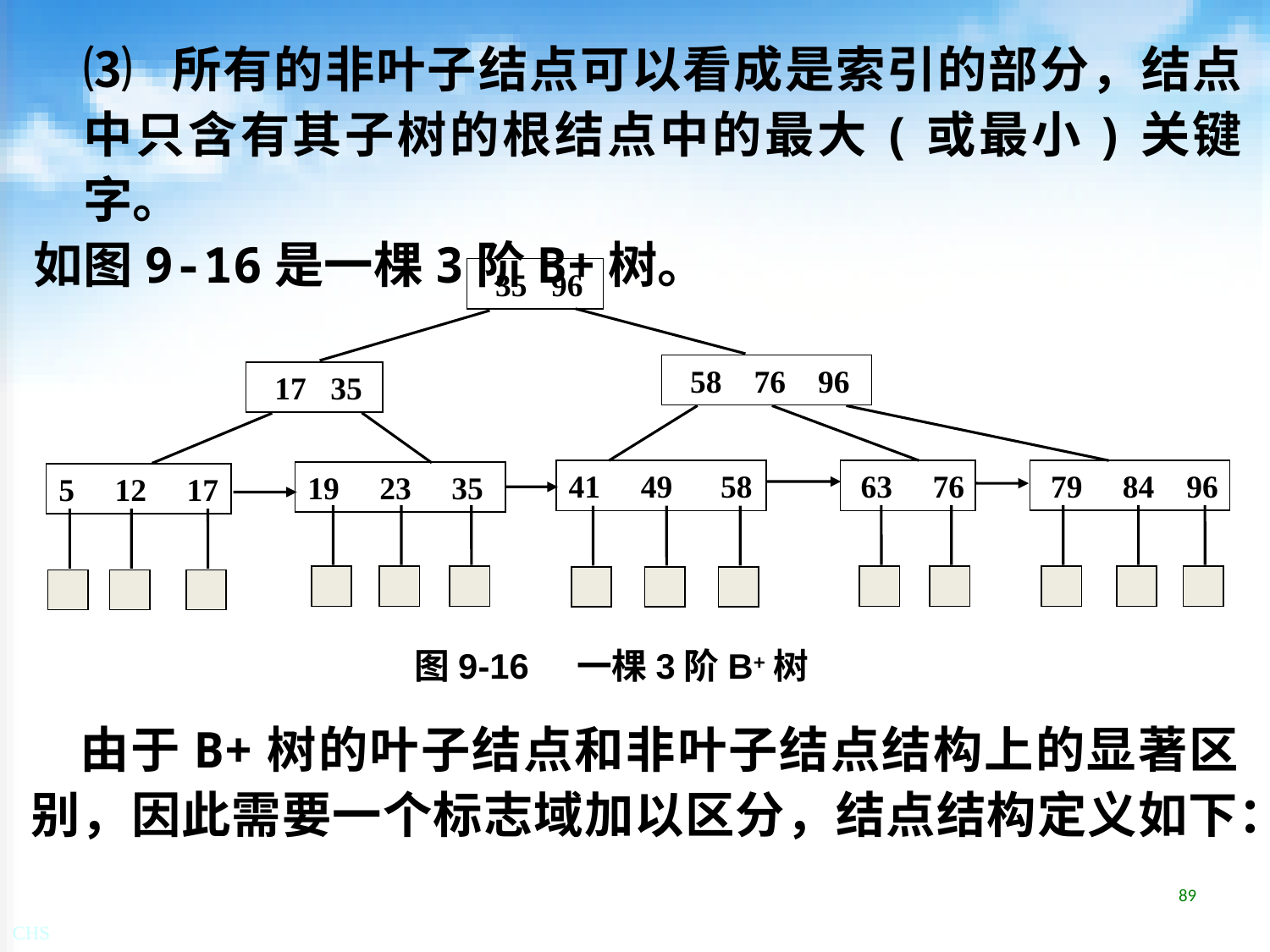

⑶  所有的非叶子结点可以看成是索引的部分，结点中只含有其子树的根结点中的最大(或最小)关键字。
如图9-16是一棵3阶B+树。
  35   96

  58    76    96
  17   35

 79     84    96
41     49      58
 63     76
19     23     35
5     12     17

图9-16    一棵3阶B+树
由于B+树的叶子结点和非叶子结点结构上的显著区别，因此需要一个标志域加以区分，结点结构定义如下：
89